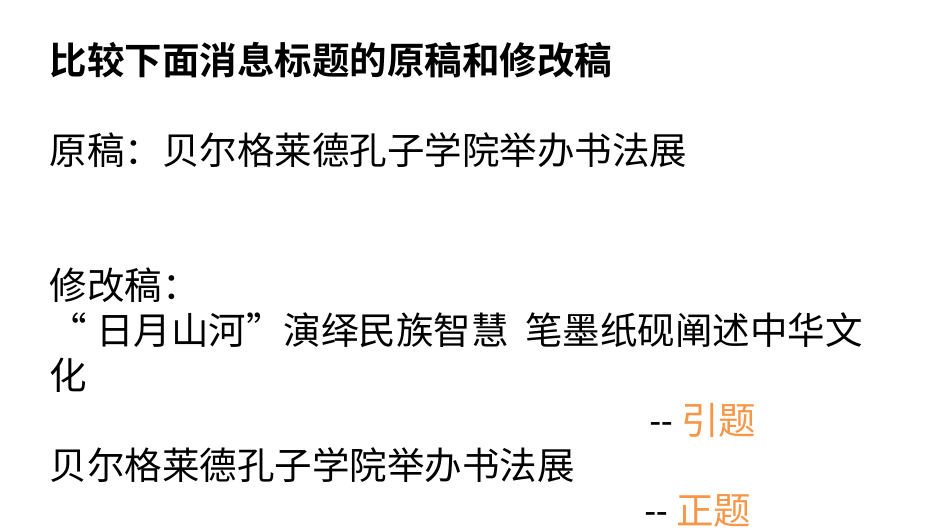

比较下面消息标题的原稿和修改稿

原稿：贝尔格莱德孔子学院举办书法展

修改稿：
“日月山河”演绎民族智慧  笔墨纸砚阐述中华文化
				--引题
贝尔格莱德孔子学院举办书法展
                                                                      --正题